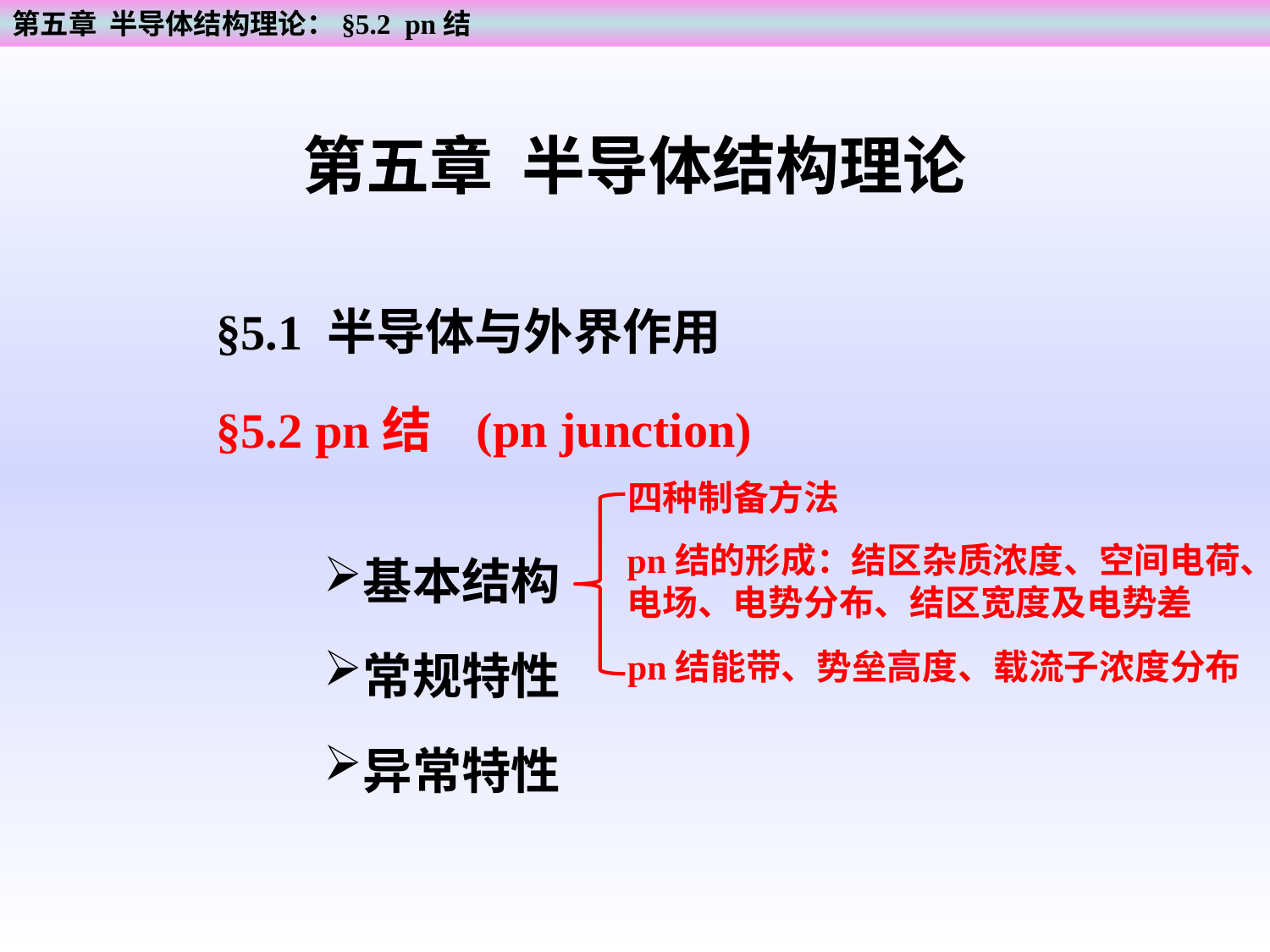

第五章  半导体结构理论：§5.2  pn结
第五章  半导体结构理论
§5.1 半导体与外界作用
(pn junction)
§5.2 pn结
四种制备方法

pn结的形成：结区杂质浓度、空间电荷、电场、电势分布、结区宽度及电势差
基本结构
pn结能带、势垒高度、载流子浓度分布
常规特性
异常特性